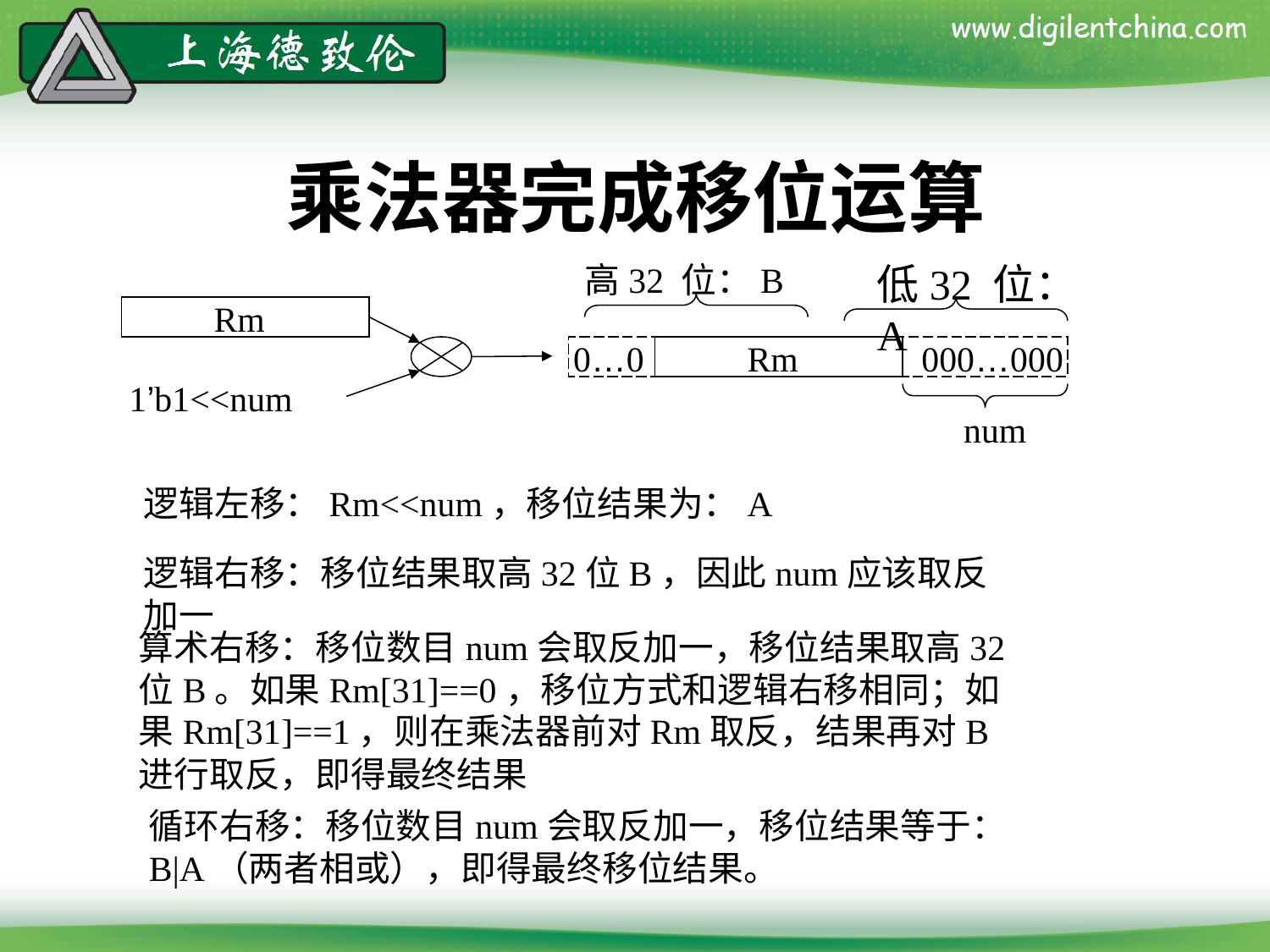

# 乘法器完成移位运算

高32 位：B
低32 位：A

Rm

0…0

Rm
000…000

1’b1<<num
num
逻辑左移：Rm<<num，移位结果为：A
逻辑右移：移位结果取高32位B，因此num应该取反加一
算术右移：移位数目num会取反加一，移位结果取高32位B。如果Rm[31]==0，移位方式和逻辑右移相同；如果Rm[31]==1，则在乘法器前对Rm取反，结果再对B进行取反，即得最终结果
循环右移：移位数目num会取反加一，移位结果等于：B|A（两者相或），即得最终移位结果。